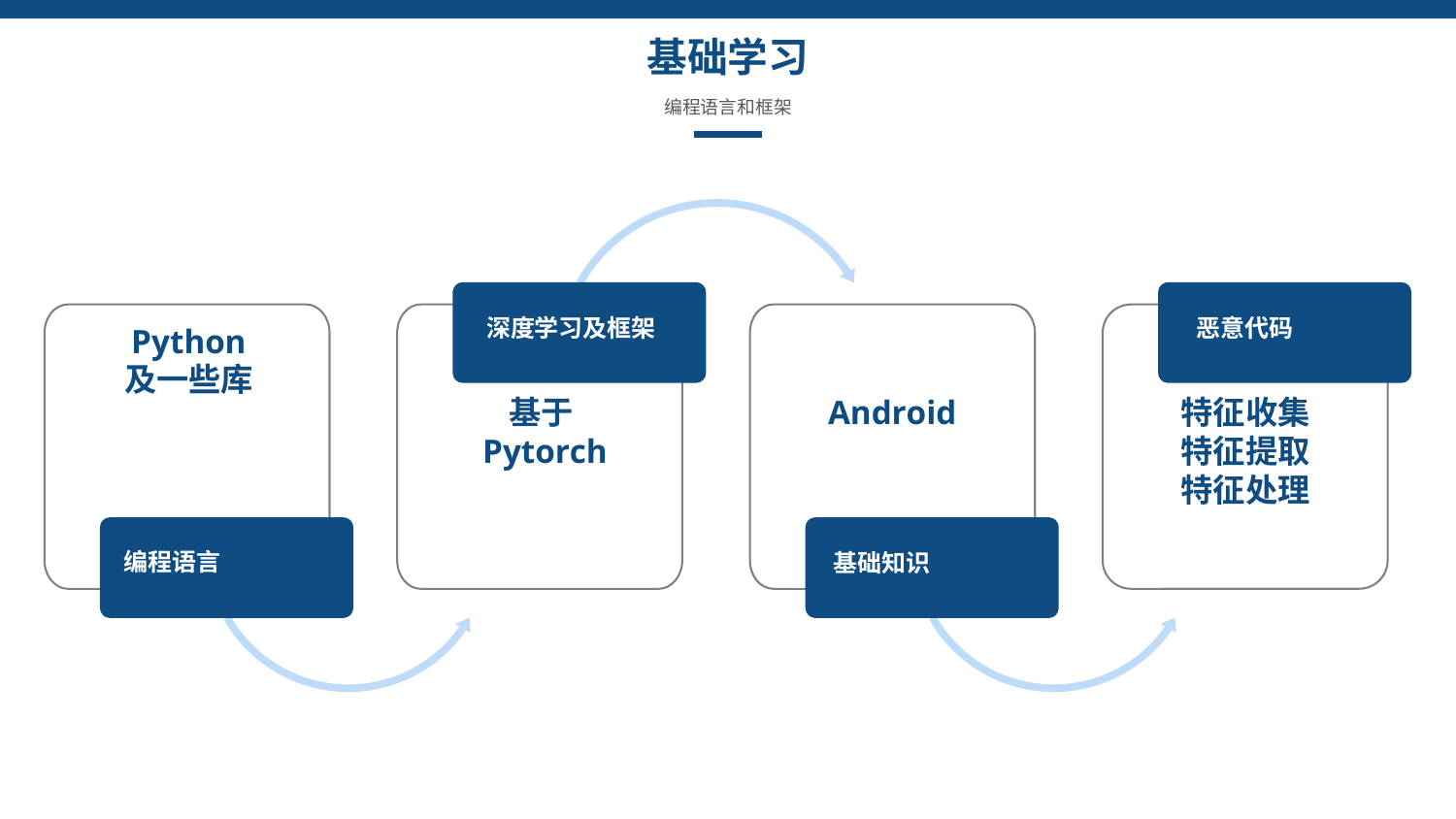

基础学习
编程语言和框架

深度学习及框架
恶意代码
Python
及一些库
基于Pytorch
特征收集
特征提取
特征处理
Android

编程语言
基础知识